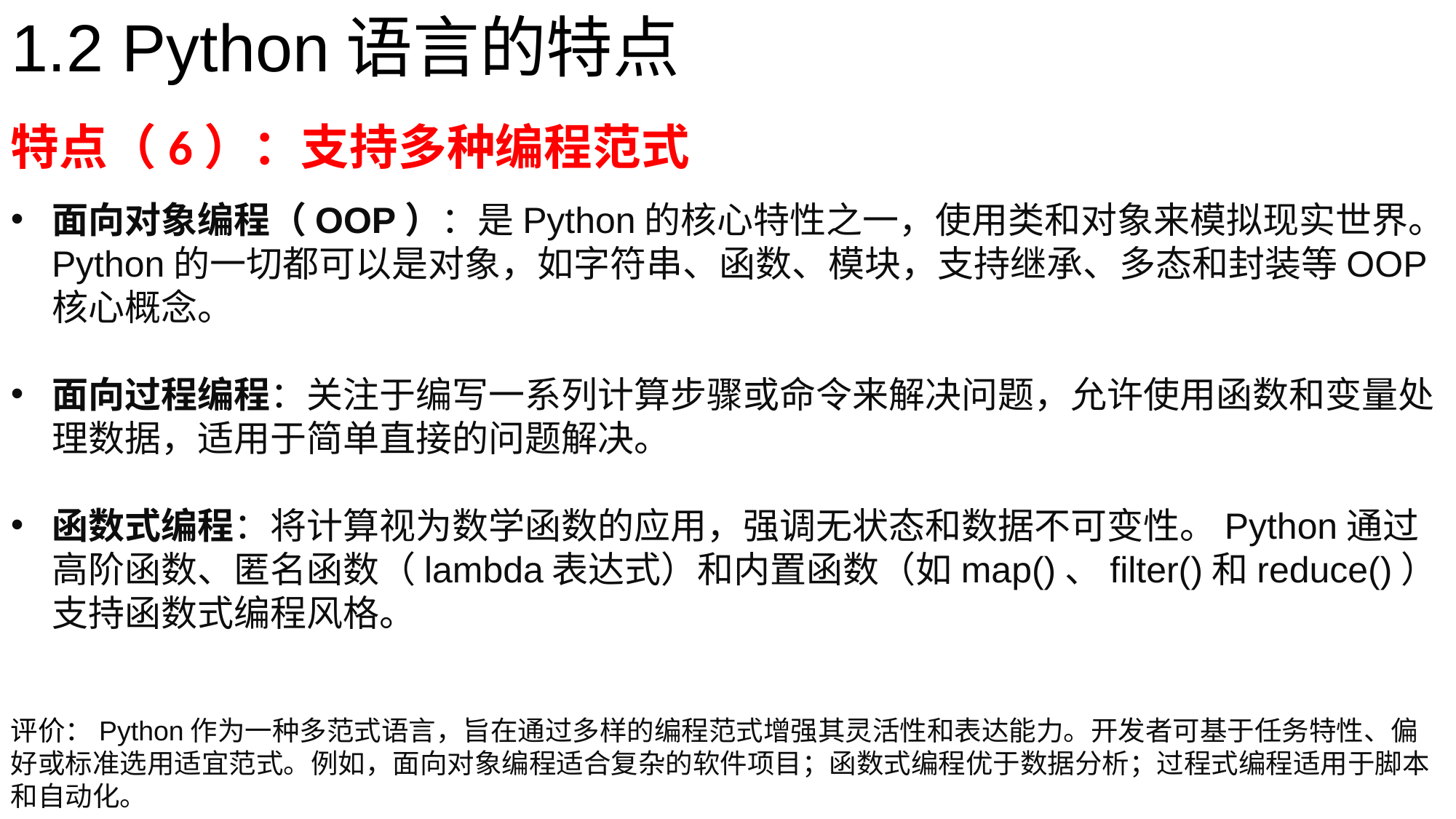

# 1.2 Python语言的特点
特点（6）：支持多种编程范式
面向对象编程（OOP）：是Python的核心特性之一，使用类和对象来模拟现实世界。Python的一切都可以是对象，如字符串、函数、模块，支持继承、多态和封装等OOP核心概念。

面向过程编程：关注于编写一系列计算步骤或命令来解决问题，允许使用函数和变量处理数据，适用于简单直接的问题解决。

函数式编程：将计算视为数学函数的应用，强调无状态和数据不可变性。Python通过高阶函数、匿名函数（lambda表达式）和内置函数（如map()、filter()和reduce()）支持函数式编程风格。
评价：Python作为一种多范式语言，旨在通过多样的编程范式增强其灵活性和表达能力。开发者可基于任务特性、偏好或标准选用适宜范式。例如，面向对象编程适合复杂的软件项目；函数式编程优于数据分析；过程式编程适用于脚本和自动化。